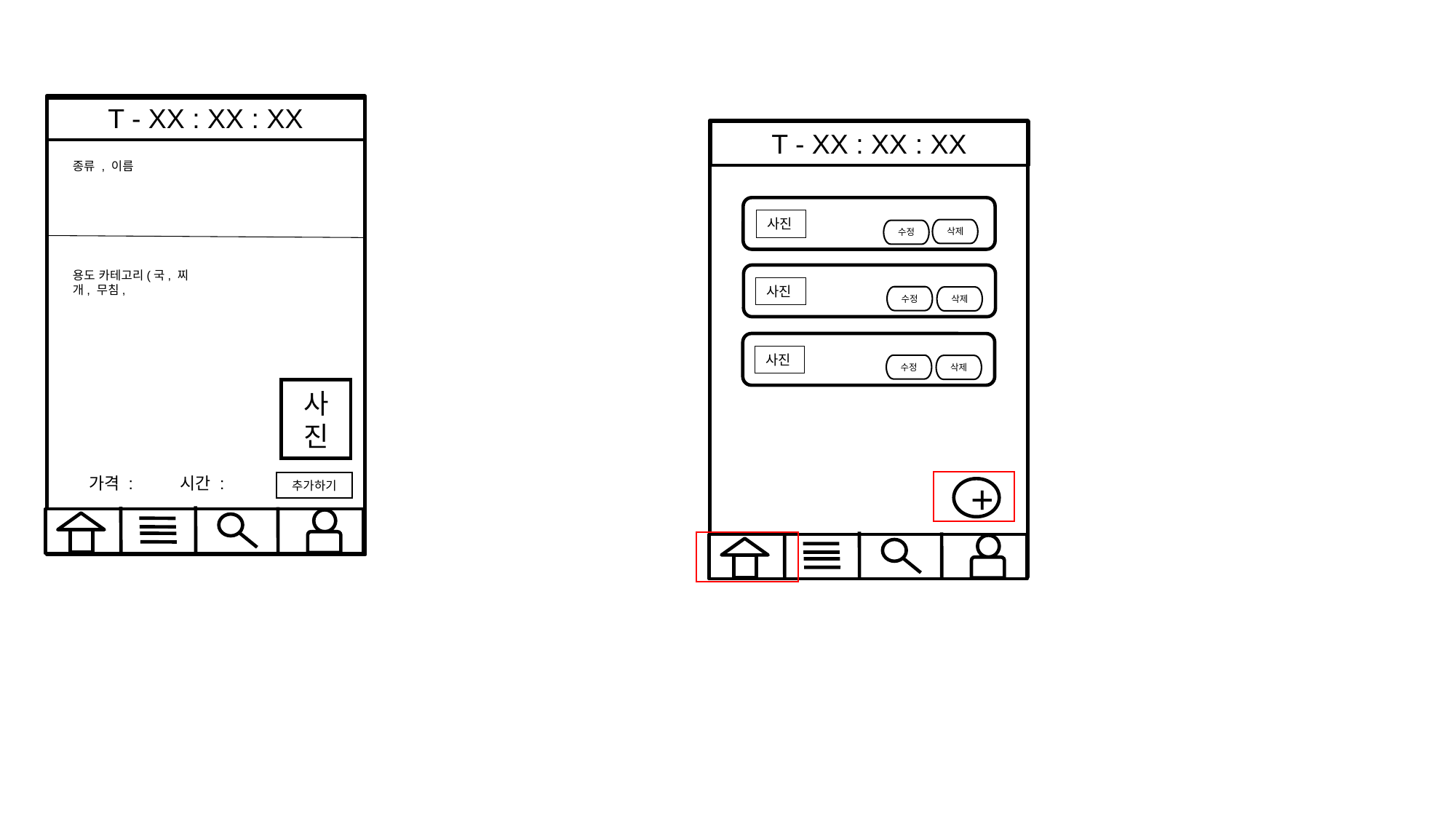

T - XX : XX : XX

T - XX : XX : XX
종류 , 이름

사진
삭제
수정
용도 카테고리(국, 찌개, 무침,

사진
수정
삭제

사진
수정
삭제
사진
가격 :
시간 :

추가하기
+